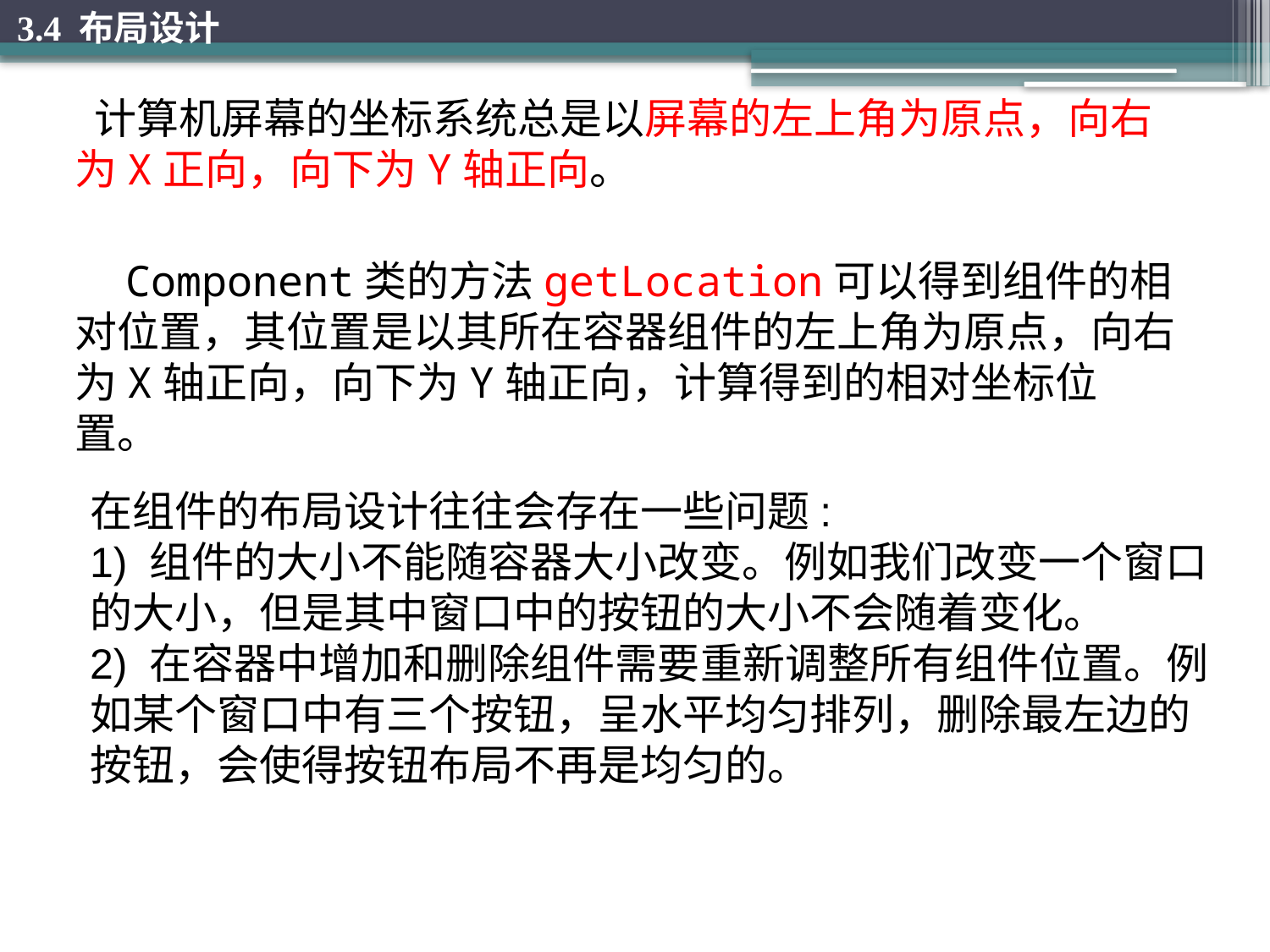

3.4 布局设计
 计算机屏幕的坐标系统总是以屏幕的左上角为原点，向右为X正向，向下为Y轴正向。

  Component类的方法getLocation可以得到组件的相对位置，其位置是以其所在容器组件的左上角为原点，向右为X轴正向，向下为Y轴正向，计算得到的相对坐标位置。

在组件的布局设计往往会存在一些问题:
1) 组件的大小不能随容器大小改变。例如我们改变一个窗口的大小，但是其中窗口中的按钮的大小不会随着变化。
2) 在容器中增加和删除组件需要重新调整所有组件位置。例如某个窗口中有三个按钮，呈水平均匀排列，删除最左边的按钮，会使得按钮布局不再是均匀的。